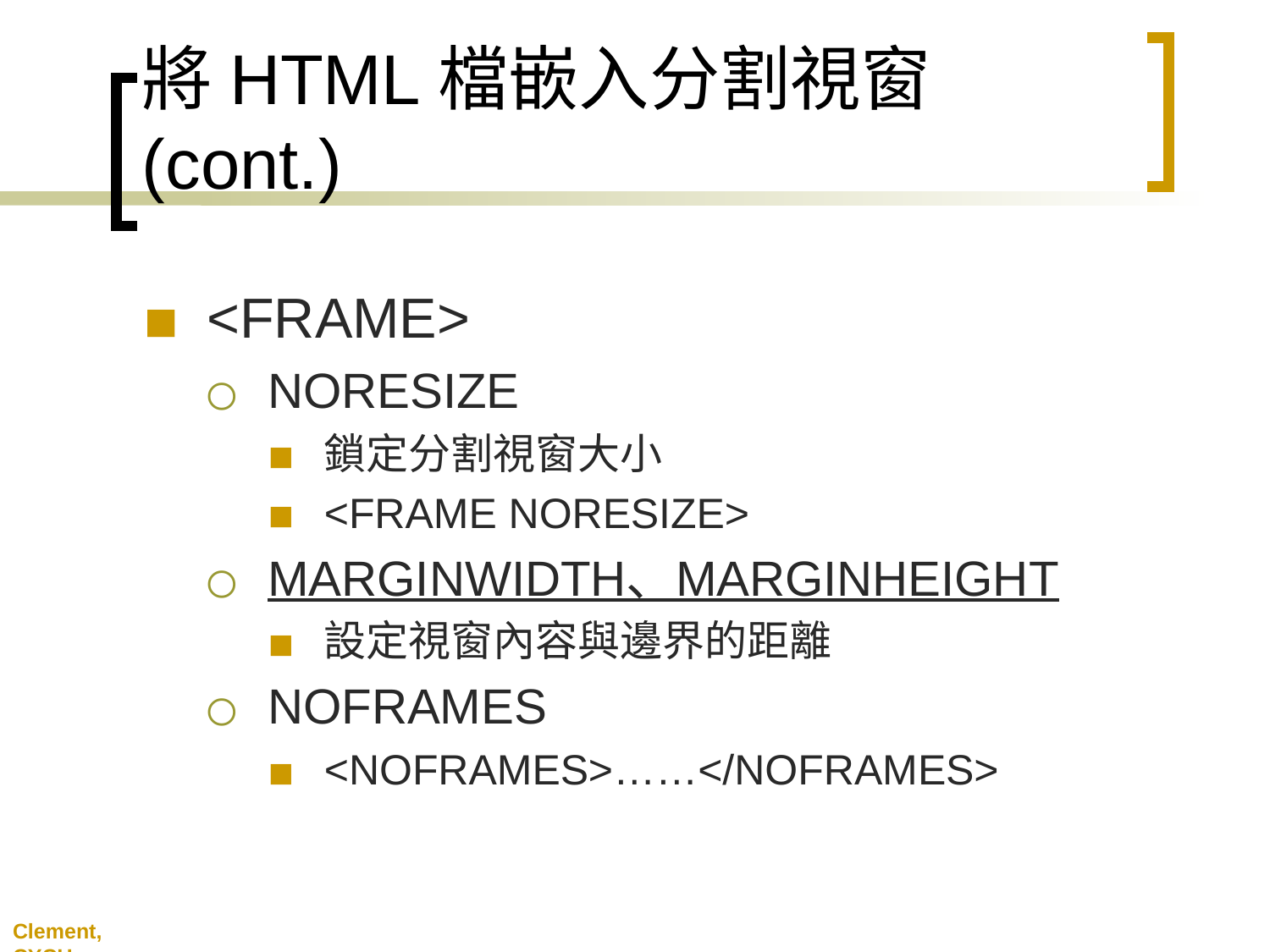

# 將HTML檔嵌入分割視窗(cont.)
<FRAME>
NORESIZE
鎖定分割視窗大小
<FRAME NORESIZE>
MARGINWIDTH、MARGINHEIGHT
設定視窗內容與邊界的距離
NOFRAMES
<NOFRAMES>……</NOFRAMES>